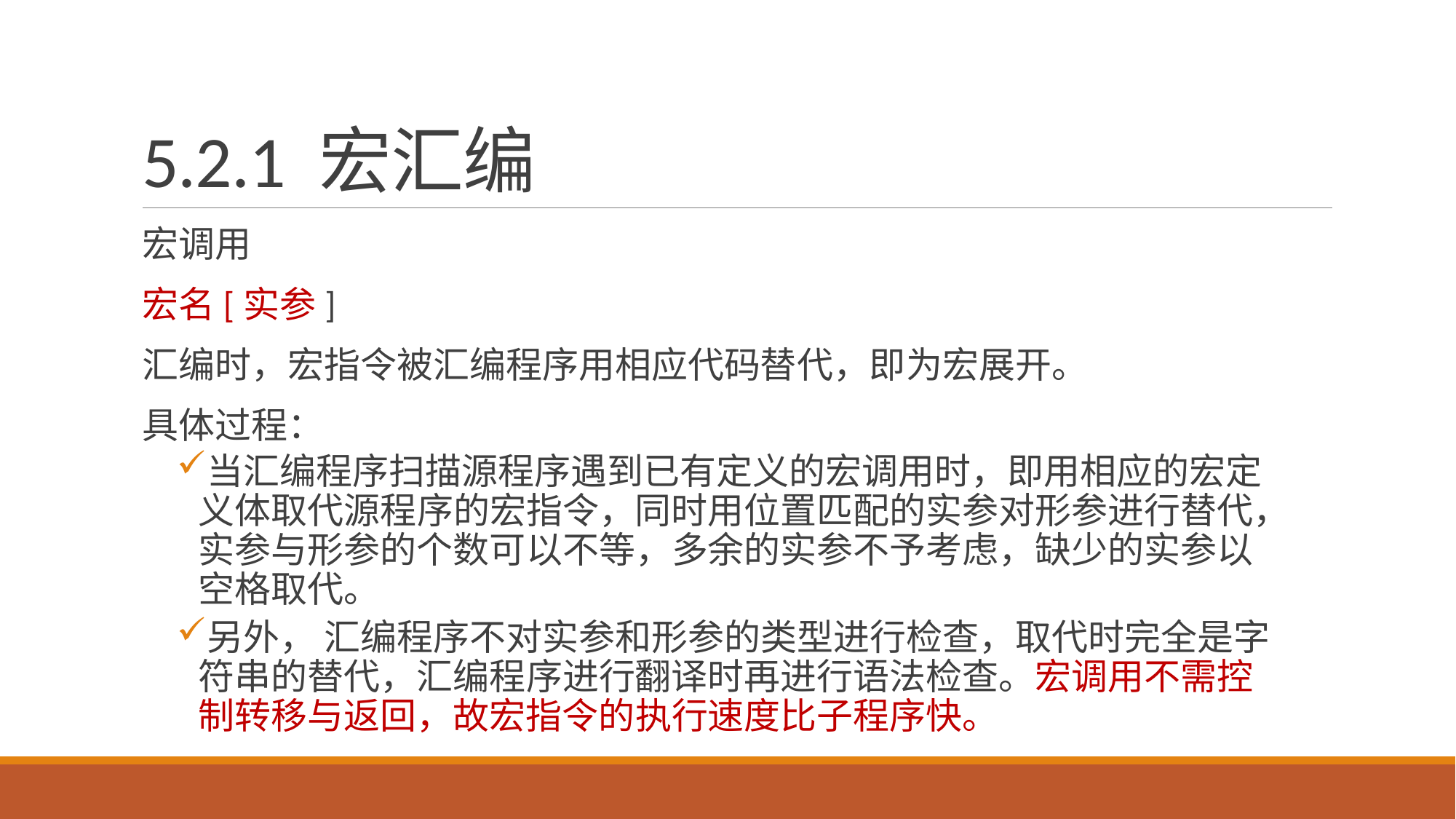

# 5.2.1 宏汇编
宏调用
宏名[实参]
汇编时，宏指令被汇编程序用相应代码替代，即为宏展开。
具体过程：
当汇编程序扫描源程序遇到已有定义的宏调用时，即用相应的宏定义体取代源程序的宏指令，同时用位置匹配的实参对形参进行替代，实参与形参的个数可以不等，多余的实参不予考虑，缺少的实参以空格取代。
另外， 汇编程序不对实参和形参的类型进行检查，取代时完全是字符串的替代，汇编程序进行翻译时再进行语法检查。宏调用不需控制转移与返回，故宏指令的执行速度比子程序快。